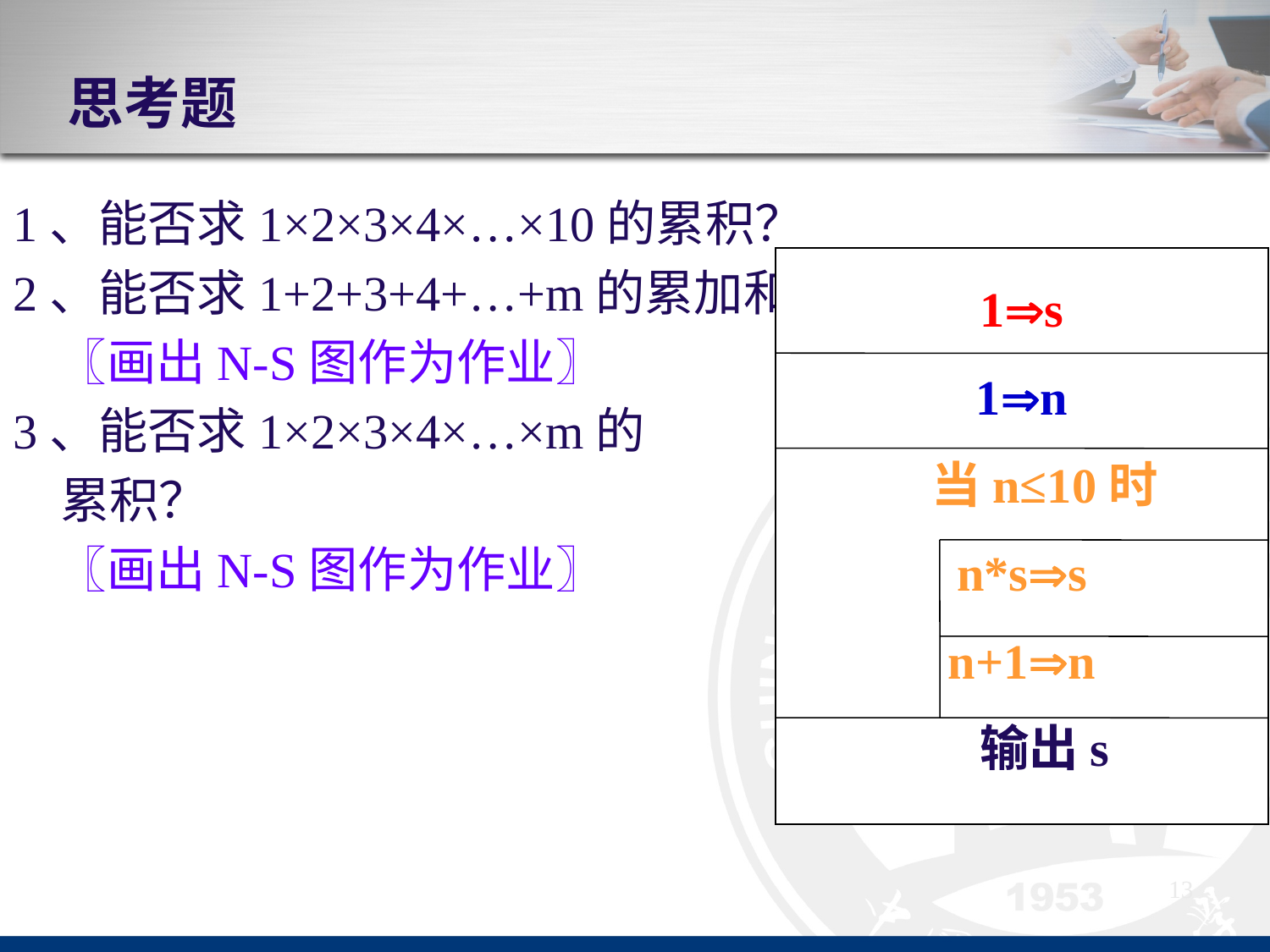

# 思考题
1、能否求1×2×3×4×…×10的累积？
2、能否求1+2+3+4+…+m的累加和?
   〖画出N-S图作为作业〗
3、能否求1×2×3×4×…×m的
	累积？
   〖画出N-S图作为作业〗

1⇒s
1⇒n
   当n≤10时
n*s⇒s
n+1⇒n
   输出s

13